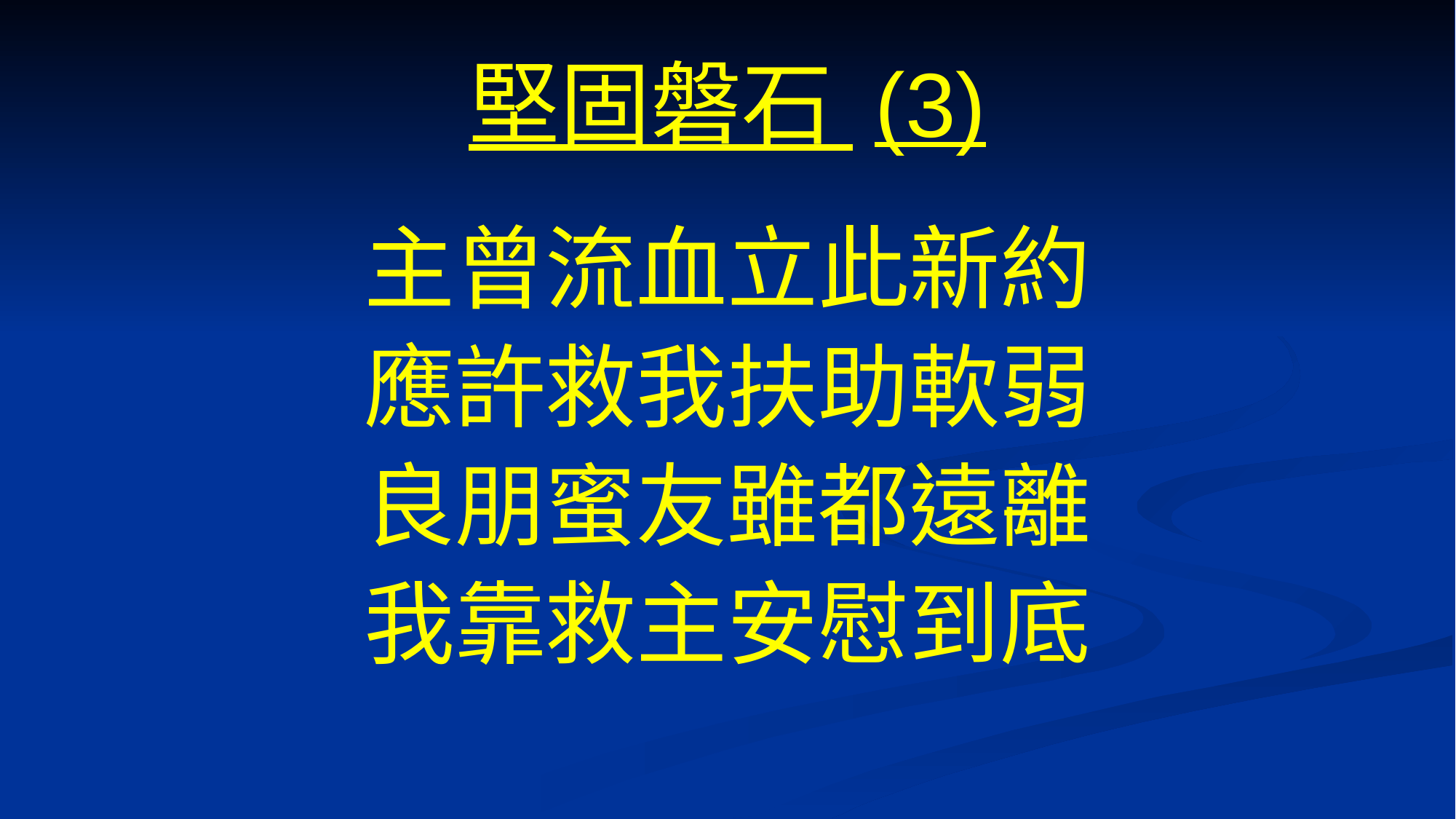

# 堅固磐石 (3)
主曾流血立此新約
應許救我扶助軟弱
良朋蜜友雖都遠離
我靠救主安慰到底